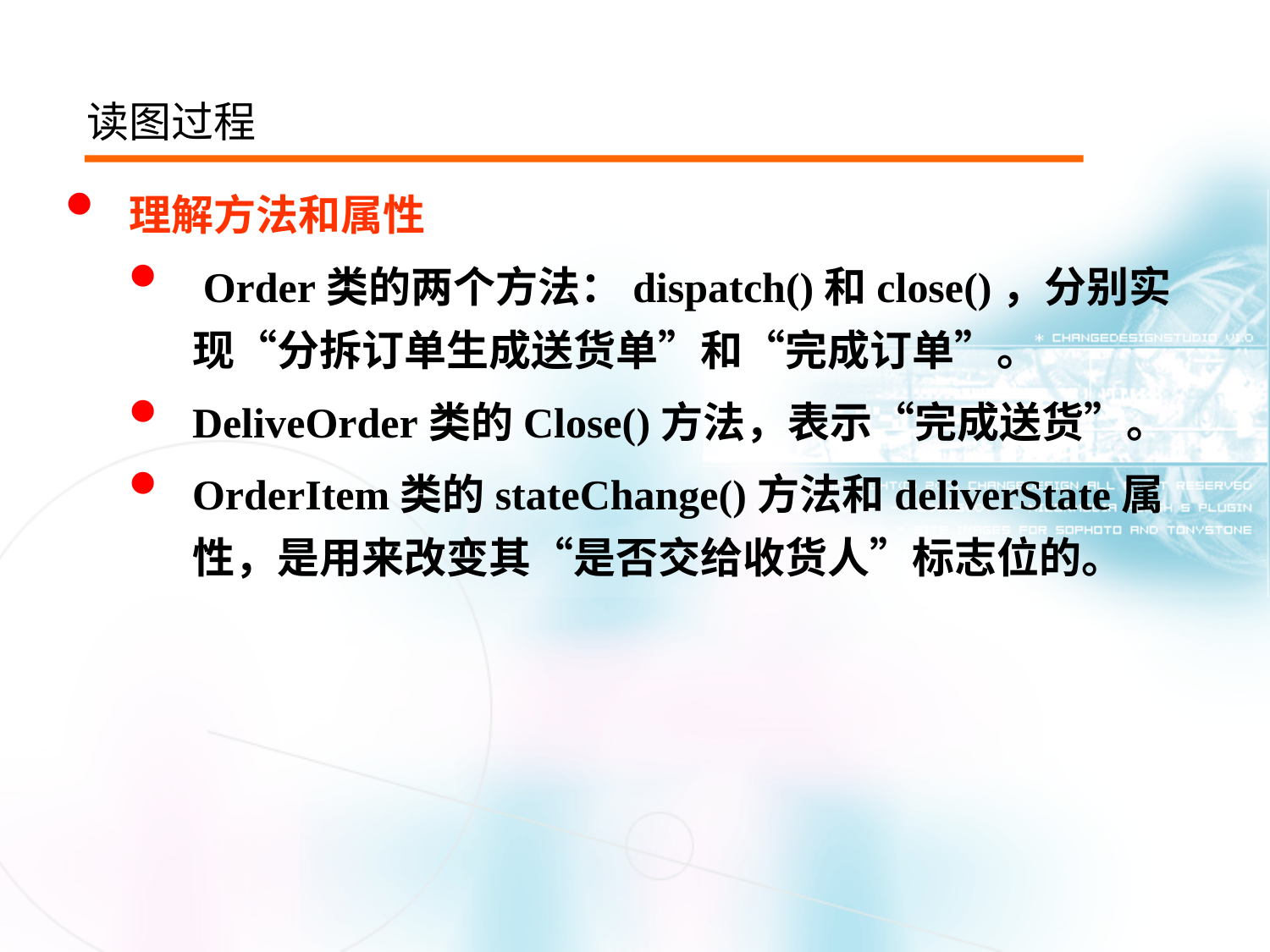

读图过程
理解方法和属性
 Order类的两个方法：dispatch()和close()，分别实现“分拆订单生成送货单”和“完成订单”。
DeliveOrder类的Close()方法，表示“完成送货”。
OrderItem类的stateChange()方法和deliverState属性，是用来改变其“是否交给收货人”标志位的。